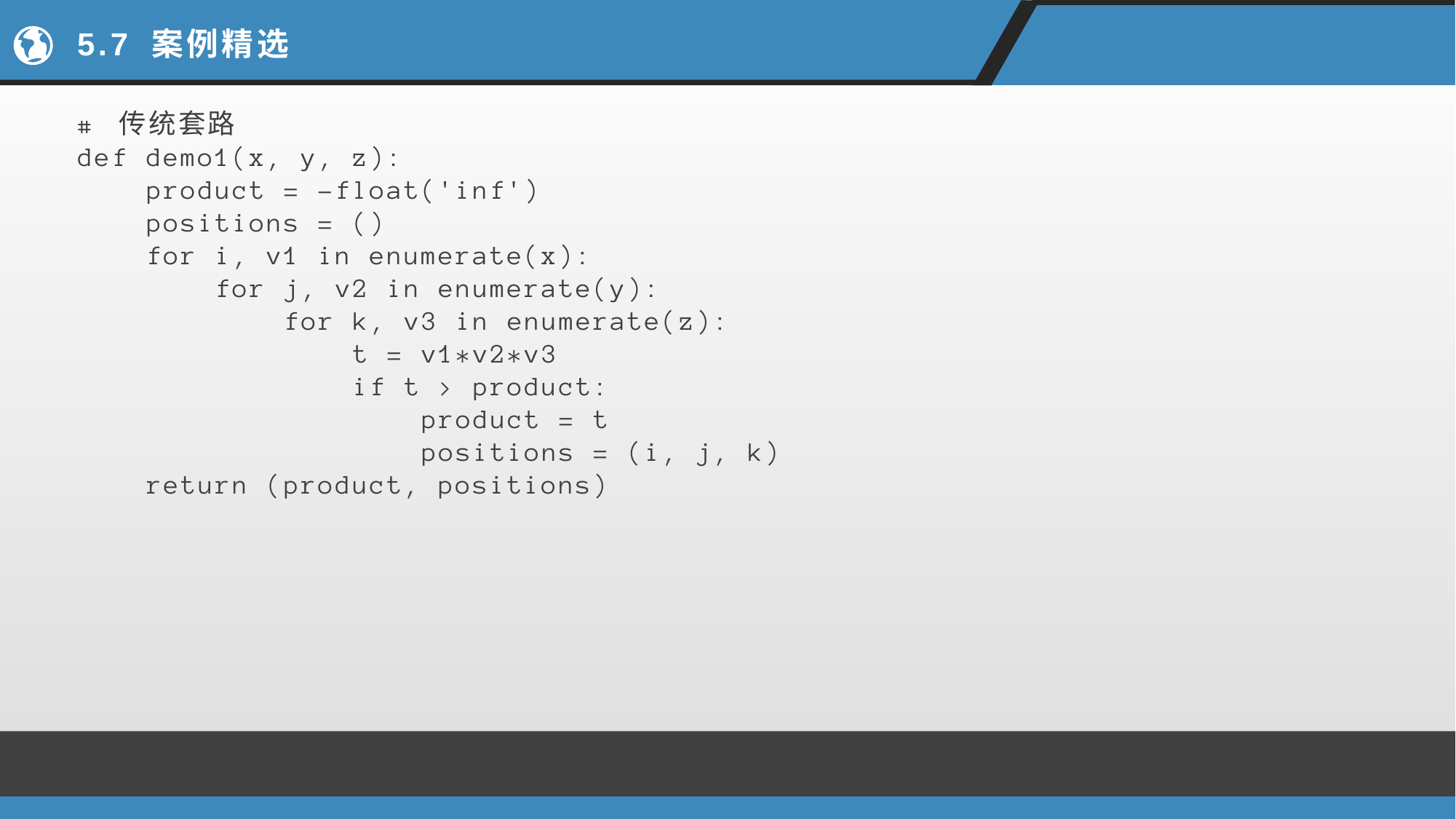

# 5.7 案例精选

# 传统套路
def demo1(x, y, z):
    product = -float('inf')
    positions = ()
    for i, v1 in enumerate(x):
        for j, v2 in enumerate(y):
            for k, v3 in enumerate(z):
                t = v1*v2*v3
                if t > product:
                    product = t
                    positions = (i, j, k)
    return (product, positions)